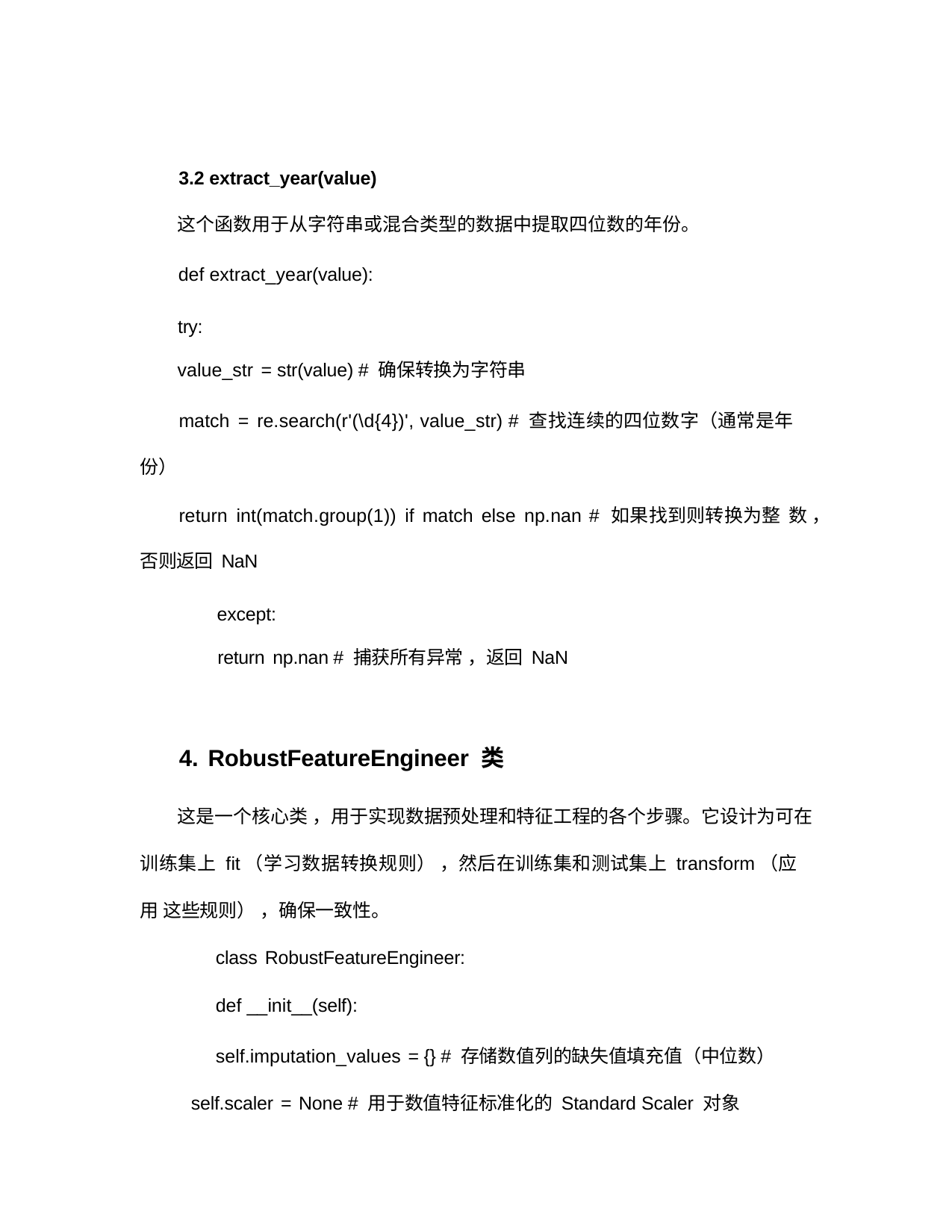

3.2 extract_year(value)

这个函数用于从字符串或混合类型的数据中提取四位数的年份。

def extract_year(value):

try:
value_str = str(value) # 确保转换为字符串
match = re.search(r'(\d{4})', value_str) # 查找连续的四位数字（通常是年 份）
return int(match.group(1)) if match else np.nan # 如果找到则转换为整  数 ，否则返回 NaN

except:
return np.nan # 捕获所有异常 ，返回 NaN

4. RobustFeatureEngineer 类
这是一个核心类 ，用于实现数据预处理和特征工程的各个步骤。它设计为可在 训练集上 fit（学习数据转换规则） ，然后在训练集和测试集上 transform（应用 这些规则） ，确保一致性。
class RobustFeatureEngineer:
def __init__(self):
self.imputation_values = {} # 存储数值列的缺失值填充值（中位数）            self.scaler = None # 用于数值特征标准化的 Standard Scaler 对象